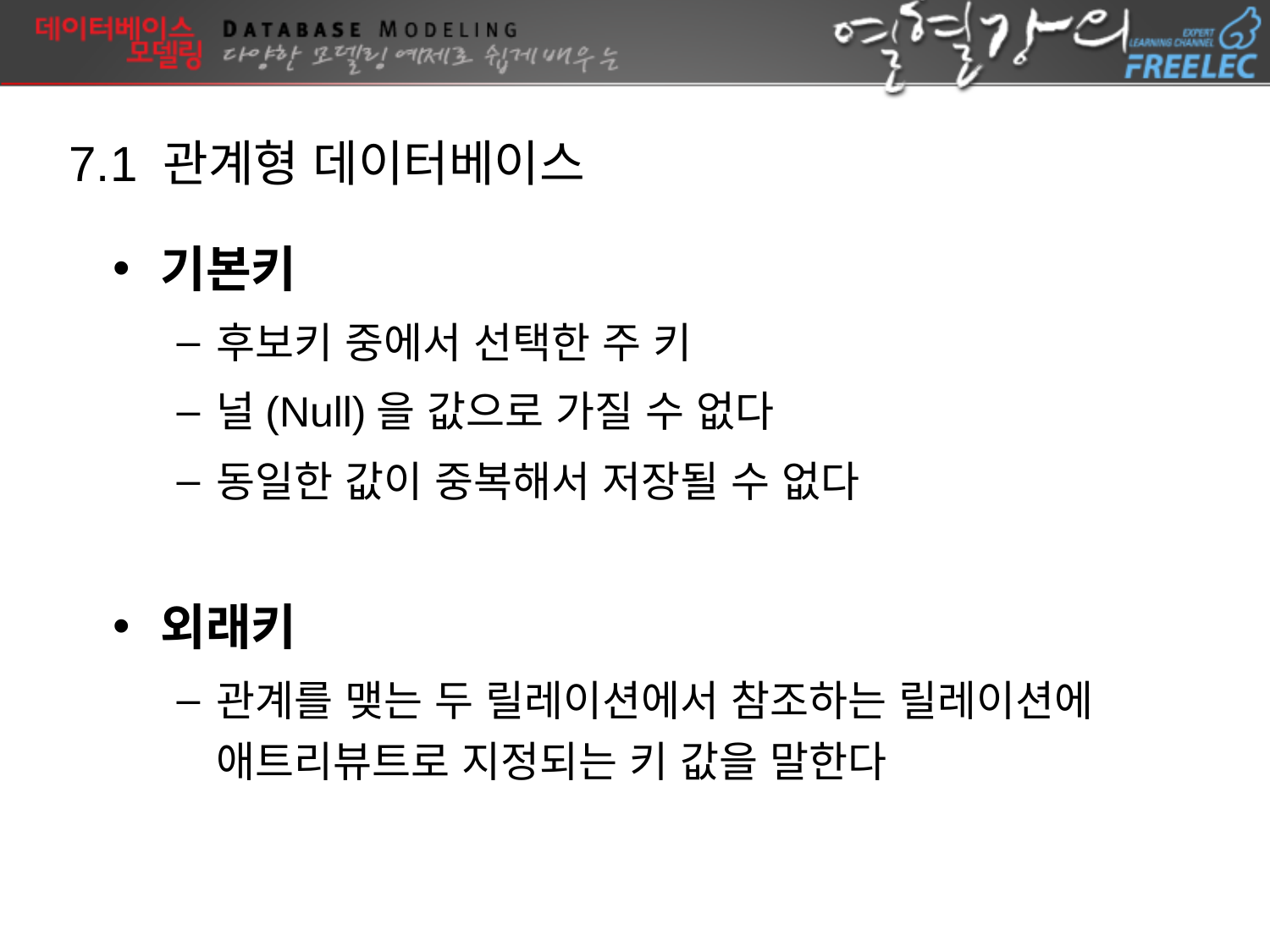

7.1 관계형 데이터베이스
기본키
후보키 중에서 선택한 주 키
널(Null)을 값으로 가질 수 없다
동일한 값이 중복해서 저장될 수 없다

외래키
관계를 맺는 두 릴레이션에서 참조하는 릴레이션에 애트리뷰트로 지정되는 키 값을 말한다